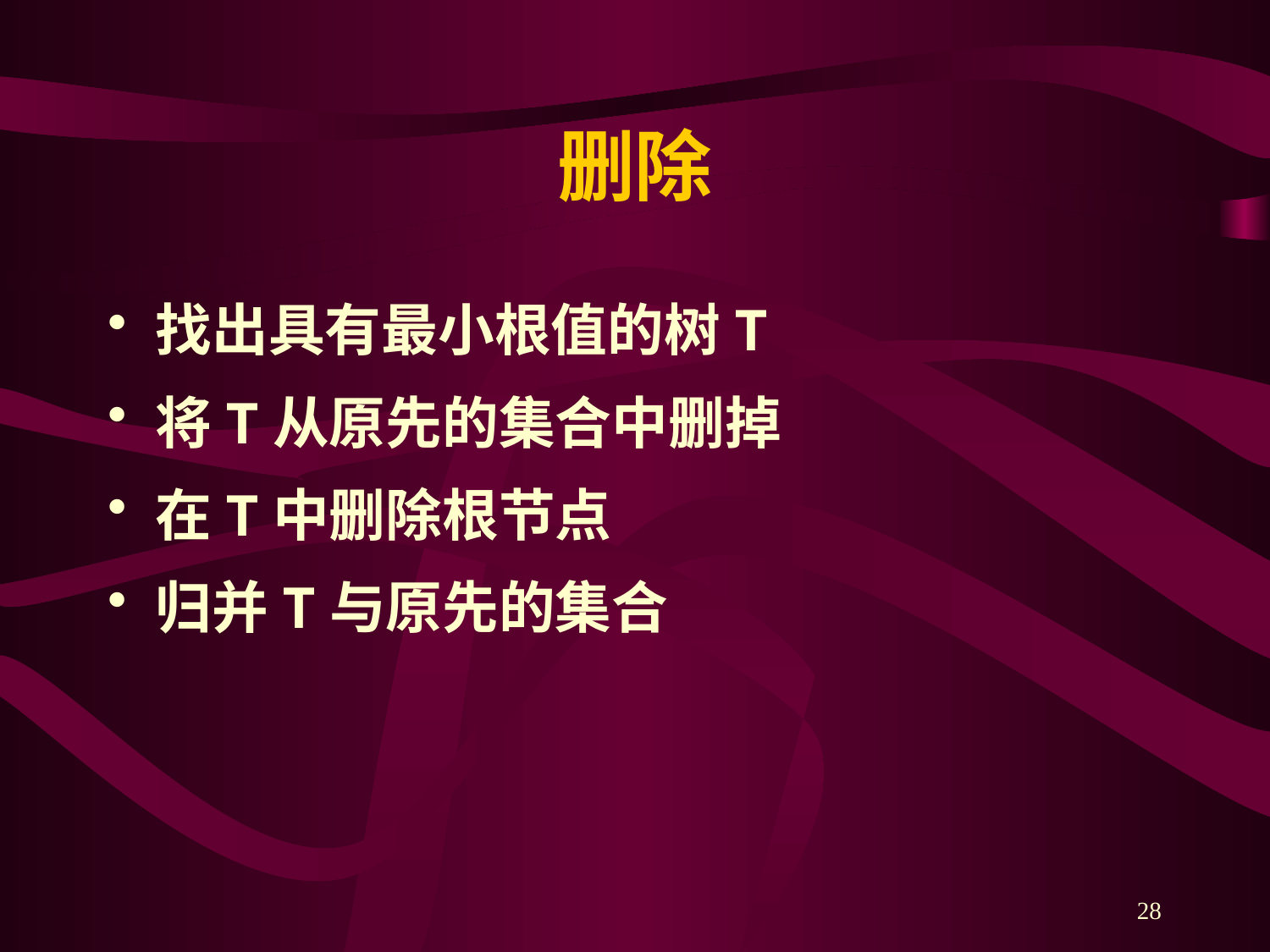

# 删除
找出具有最小根值的树T
将T从原先的集合中删掉
在T中删除根节点
归并T与原先的集合
28